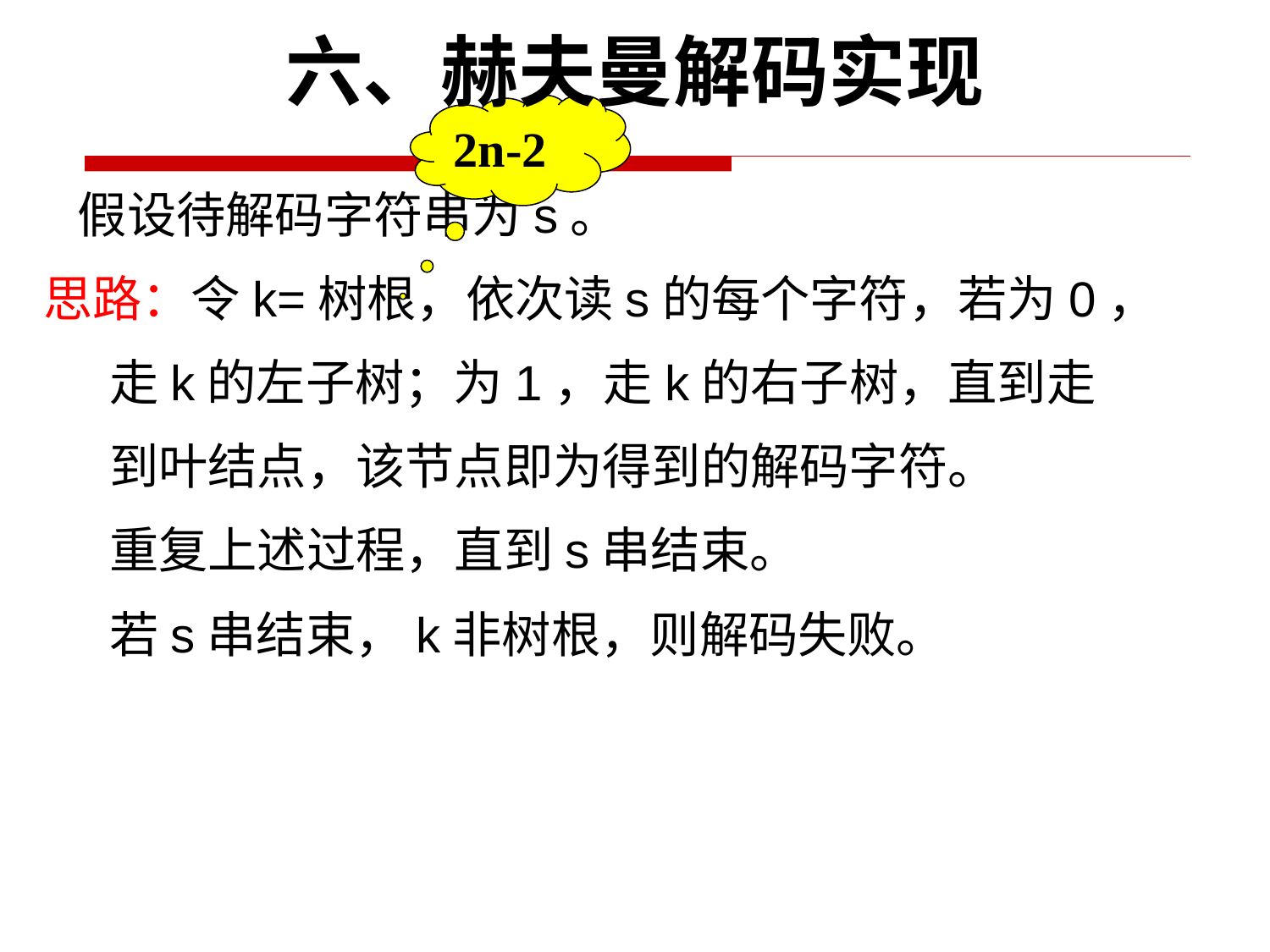

六、赫夫曼解码实现
2n-2
       假设待解码字符串为s。
    思路：令k=树根，依次读s的每个字符，若为0，
          走k的左子树；为1，走k的右子树，直到走
          到叶结点，该节点即为得到的解码字符。
          重复上述过程，直到s串结束。
          若s串结束，k非树根，则解码失败。